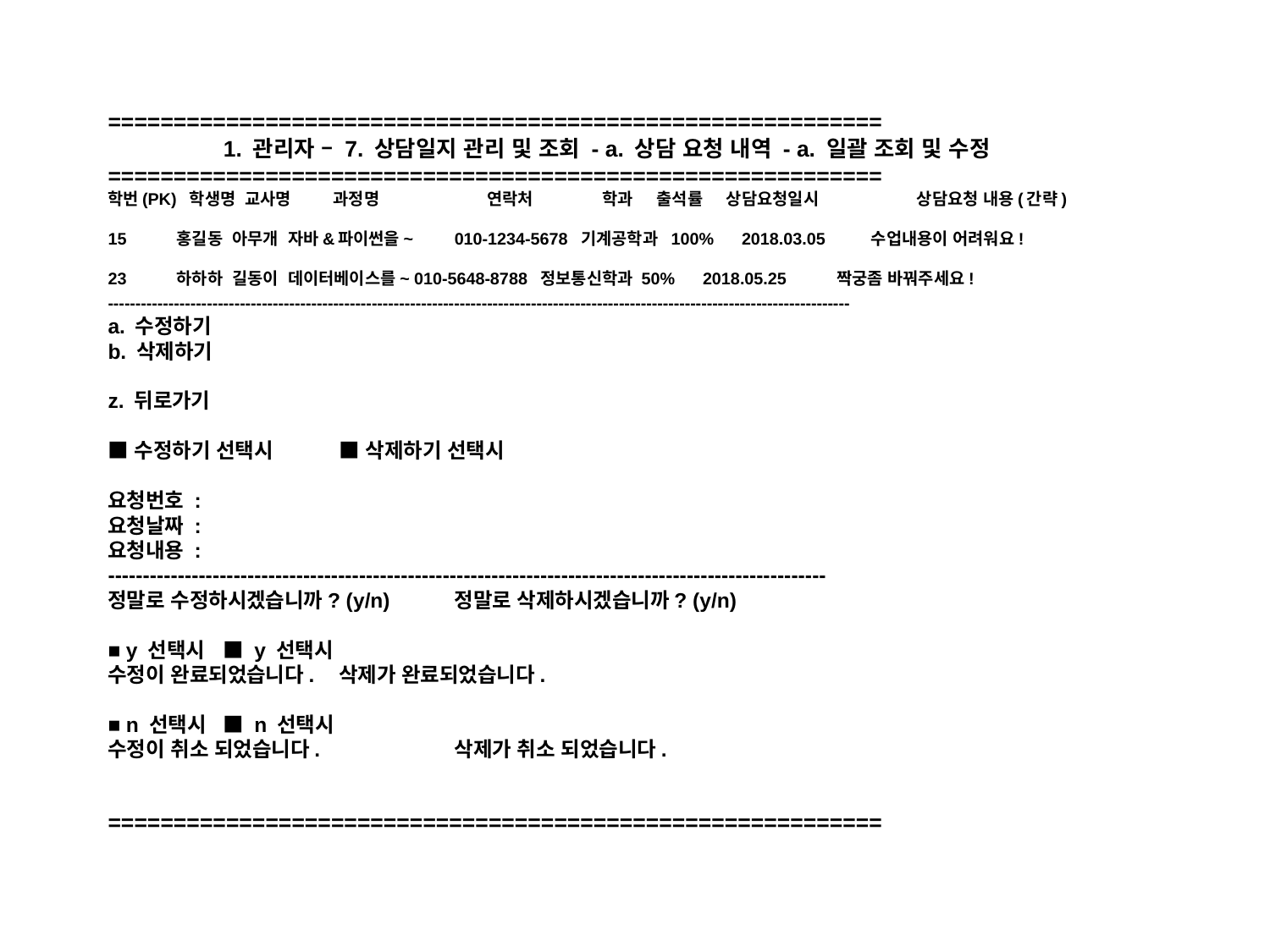

===========================================================
	1. 관리자 – 7. 상담일지 관리 및 조회 - a. 상담 요청 내역 - a. 일괄 조회 및 수정
===========================================================
학번(PK)  학생명  교사명         과정명	       연락처	       학과     출석률     상담요청일시	상담요청 내용(간략)

15          홍길동  아무개  자바&파이썬을~	010-1234-5678  기계공학과  100%      2018.03.05         수업내용이 어려워요!

23          하하하  길동이  데이터베이스를~ 010-5648-8788  정보통신학과 50%      2018.05.25          짝궁좀 바꿔주세요!
---------------------------------------------------------------------------------------------------------------------------------------
a. 수정하기
b. 삭제하기

z. 뒤로가기
■ 수정하기 선택시			■ 삭제하기 선택시

요청번호 :
요청날짜 :
요청내용 :
-------------------------------------------------------------------------------------------------------
정말로 수정하시겠습니까? (y/n) 		정말로 삭제하시겠습니까? (y/n)
■ y 선택시				■ y 선택시
수정이 완료되었습니다.			삭제가 완료되었습니다.
■ n 선택시 			■ n 선택시
수정이 취소 되었습니다. 	     	삭제가 취소 되었습니다.

===========================================================